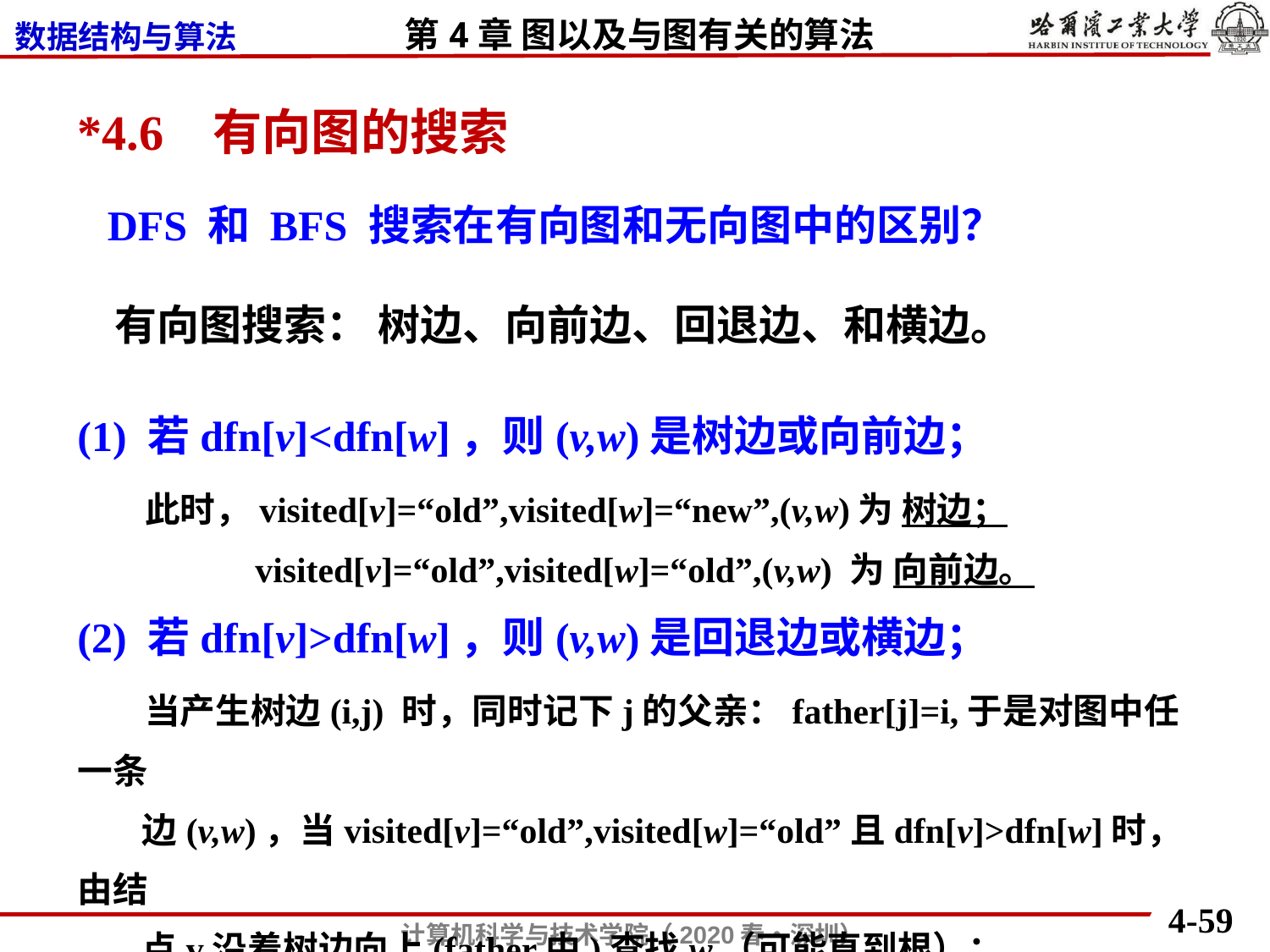

*4.6   有向图的搜索
DFS 和 BFS 搜索在有向图和无向图中的区别？
有向图搜索： 树边、向前边、回退边、和横边。
(1) 若dfn[v]<dfn[w]，则(v,w)是树边或向前边；
      此时，visited[v]=“old”,visited[w]=“new”,(v,w)为 树边；
                    visited[v]=“old”,visited[w]=“old”,(v,w) 为 向前边。
(2) 若dfn[v]>dfn[w]，则(v,w)是回退边或横边；
      当产生树边(i,j) 时，同时记下j的父亲：father[j]=i,于是对图中任一条
       边(v,w)，当visited[v]=“old”,visited[w]=“old”且dfn[v]>dfn[w]时，由结
       点v沿着树边向上(father中)查找w（可能直到根）；
                 若找到w,则(v,w)是回退边，否则是横边。